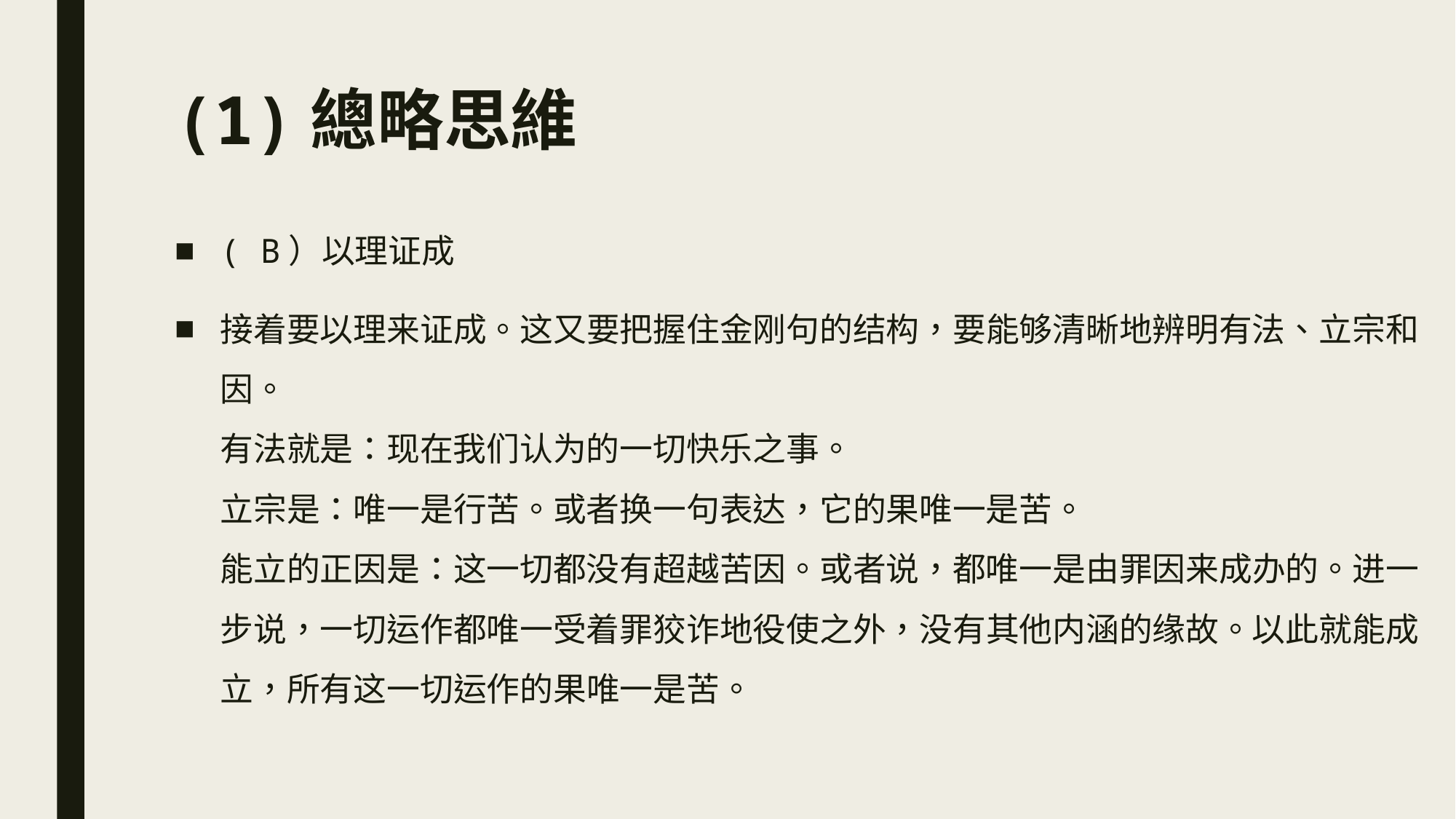

# (1)總略思維
( B）以理证成
接着要以理来证成。这又要把握住金刚句的结构，要能够清晰地辨明有法、立宗和因。
有法就是：现在我们认为的一切快乐之事。
立宗是：唯一是行苦。或者换一句表达，它的果唯一是苦。
能立的正因是：这一切都没有超越苦因。或者说，都唯一是由罪因来成办的。进一步说，一切运作都唯一受着罪狡诈地役使之外，没有其他内涵的缘故。以此就能成立，所有这一切运作的果唯一是苦。